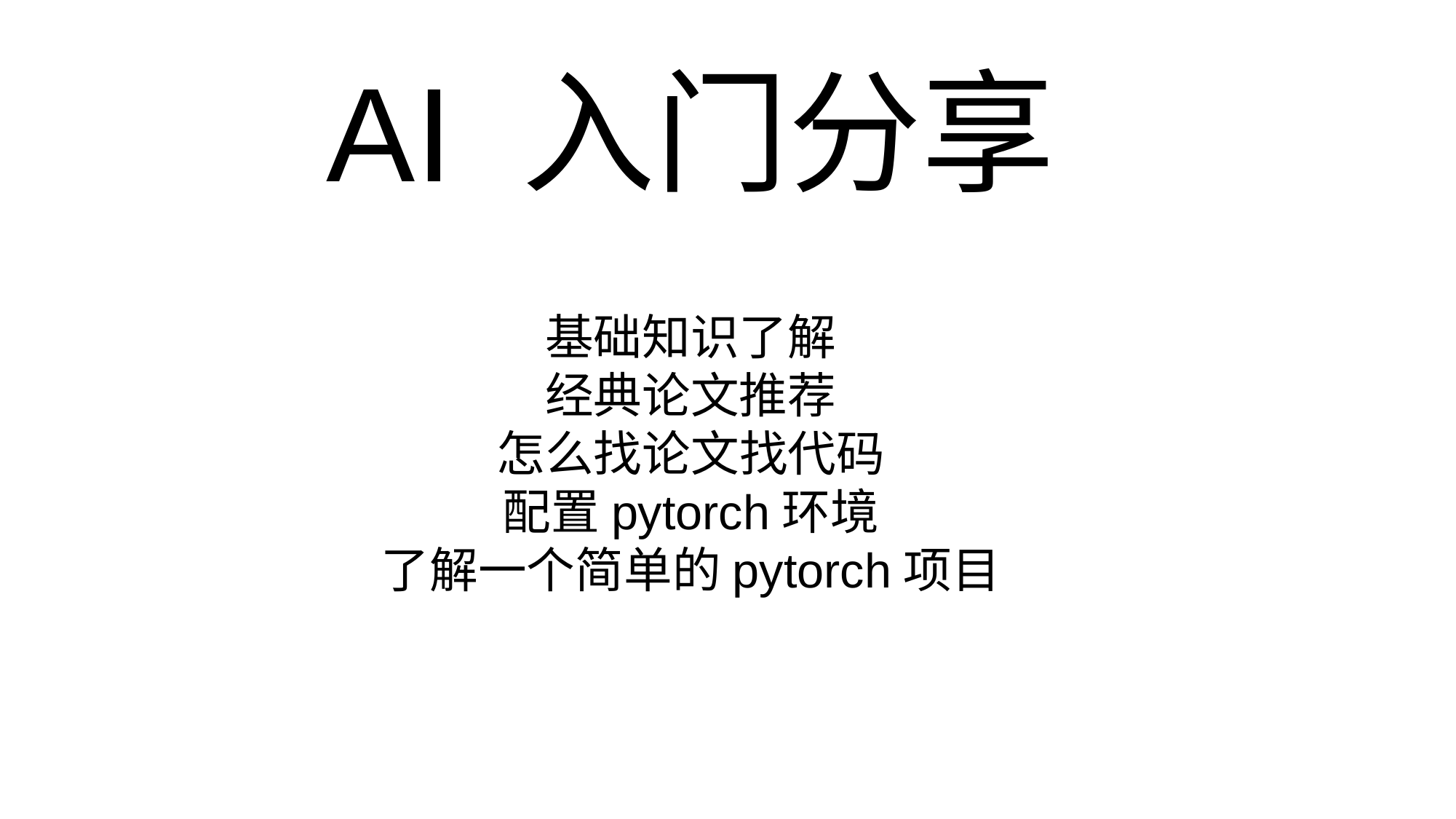

# AI 入门分享
基础知识了解
经典论文推荐
怎么找论文找代码
配置pytorch环境
了解一个简单的pytorch项目